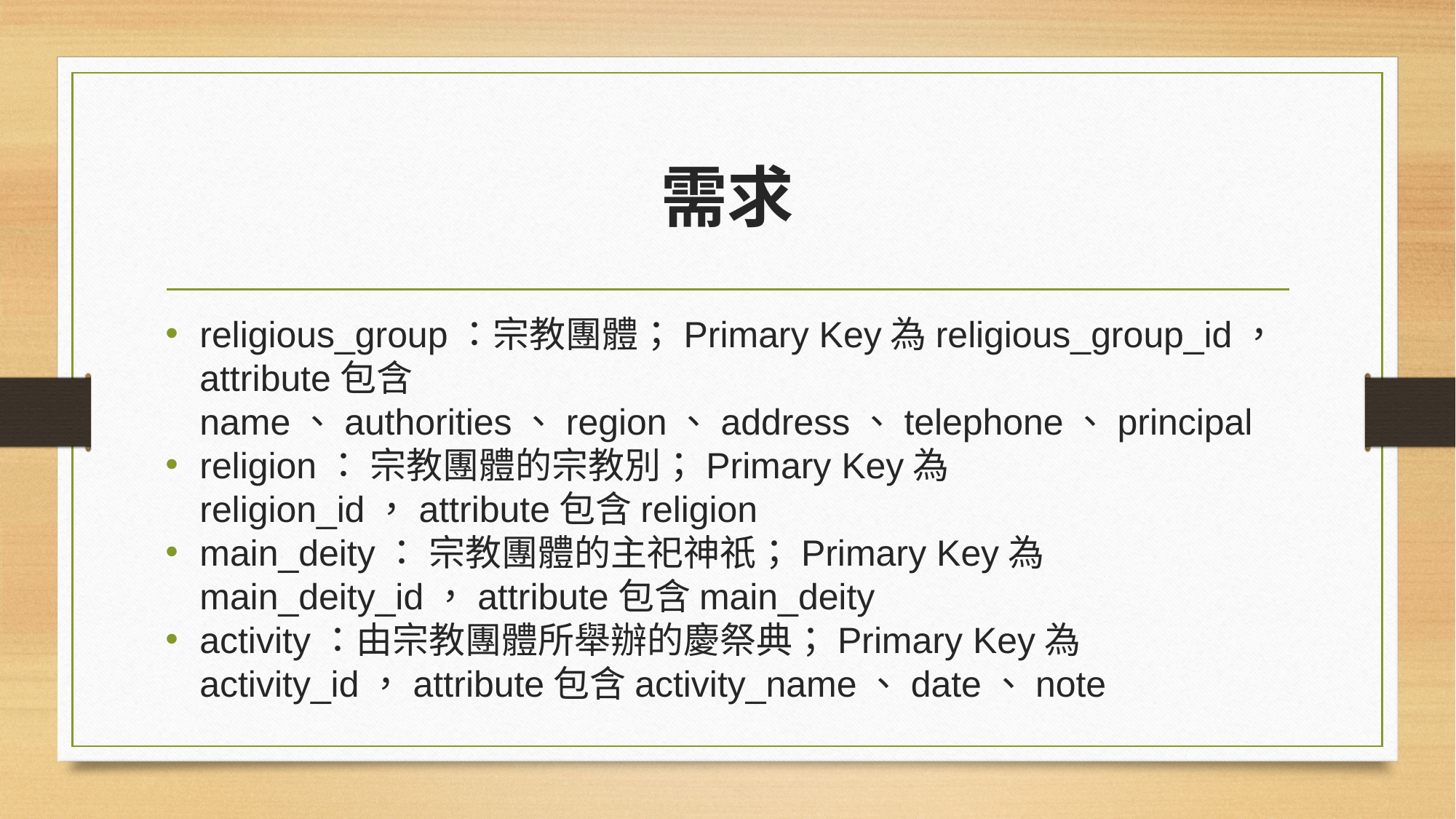

# 需求
religious_group：宗教團體；Primary Key為religious_group_id，attribute包含name、authorities、region、address、telephone、principal
religion： 宗教團體的宗教別；Primary Key為religion_id，attribute包含religion
main_deity： 宗教團體的主祀神祇；Primary Key為main_deity_id，attribute包含main_deity
activity：由宗教團體所舉辦的慶祭典；Primary Key為activity_id，attribute包含activity_name、date、note